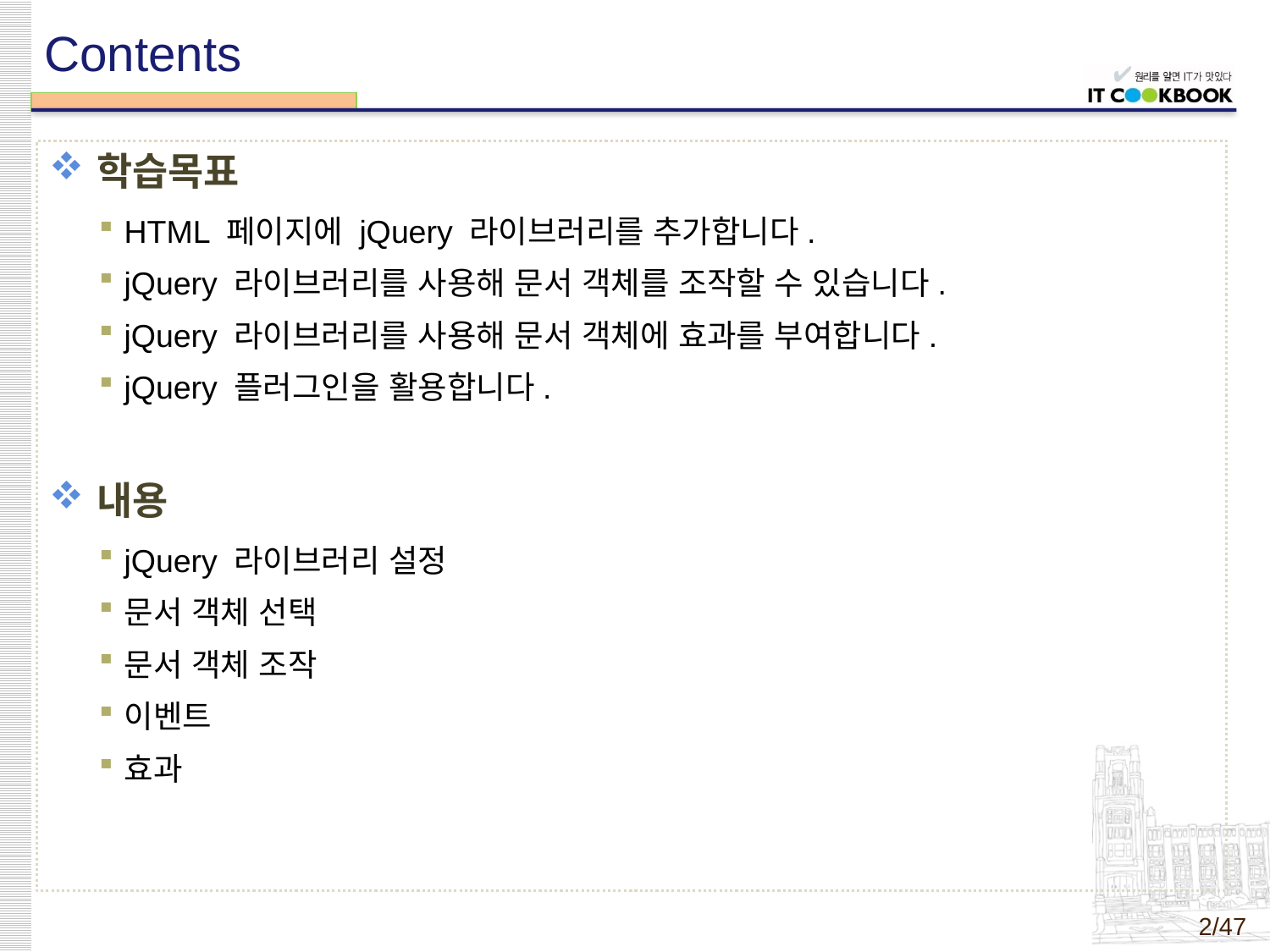

학습목표
HTML 페이지에 jQuery 라이브러리를 추가합니다.
jQuery 라이브러리를 사용해 문서 객체를 조작할 수 있습니다.
jQuery 라이브러리를 사용해 문서 객체에 효과를 부여합니다.
jQuery 플러그인을 활용합니다.

내용
jQuery 라이브러리 설정
문서 객체 선택
문서 객체 조작
이벤트
효과